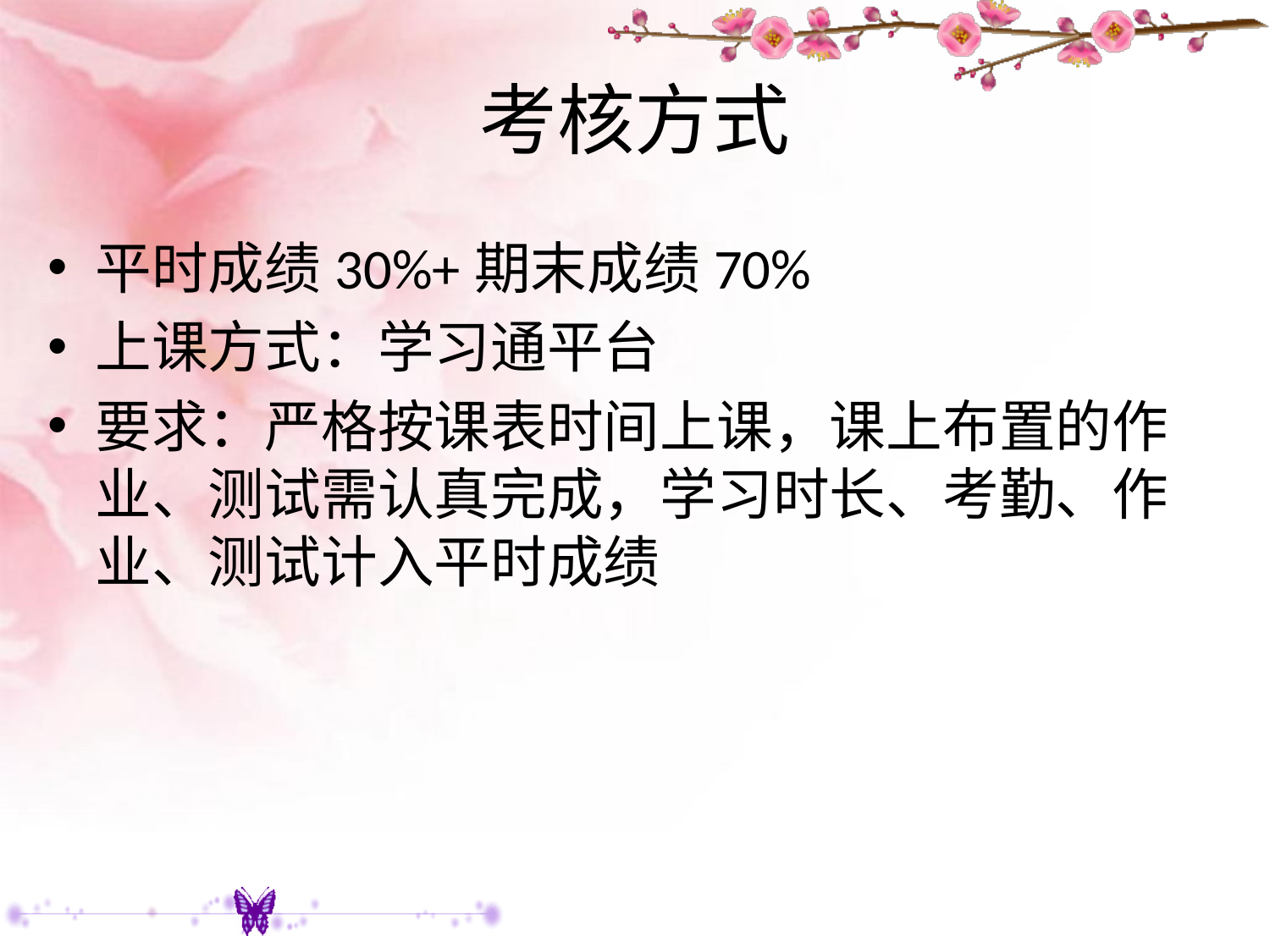

# 考核方式
平时成绩30%+期末成绩70%
上课方式：学习通平台
要求：严格按课表时间上课，课上布置的作业、测试需认真完成，学习时长、考勤、作业、测试计入平时成绩